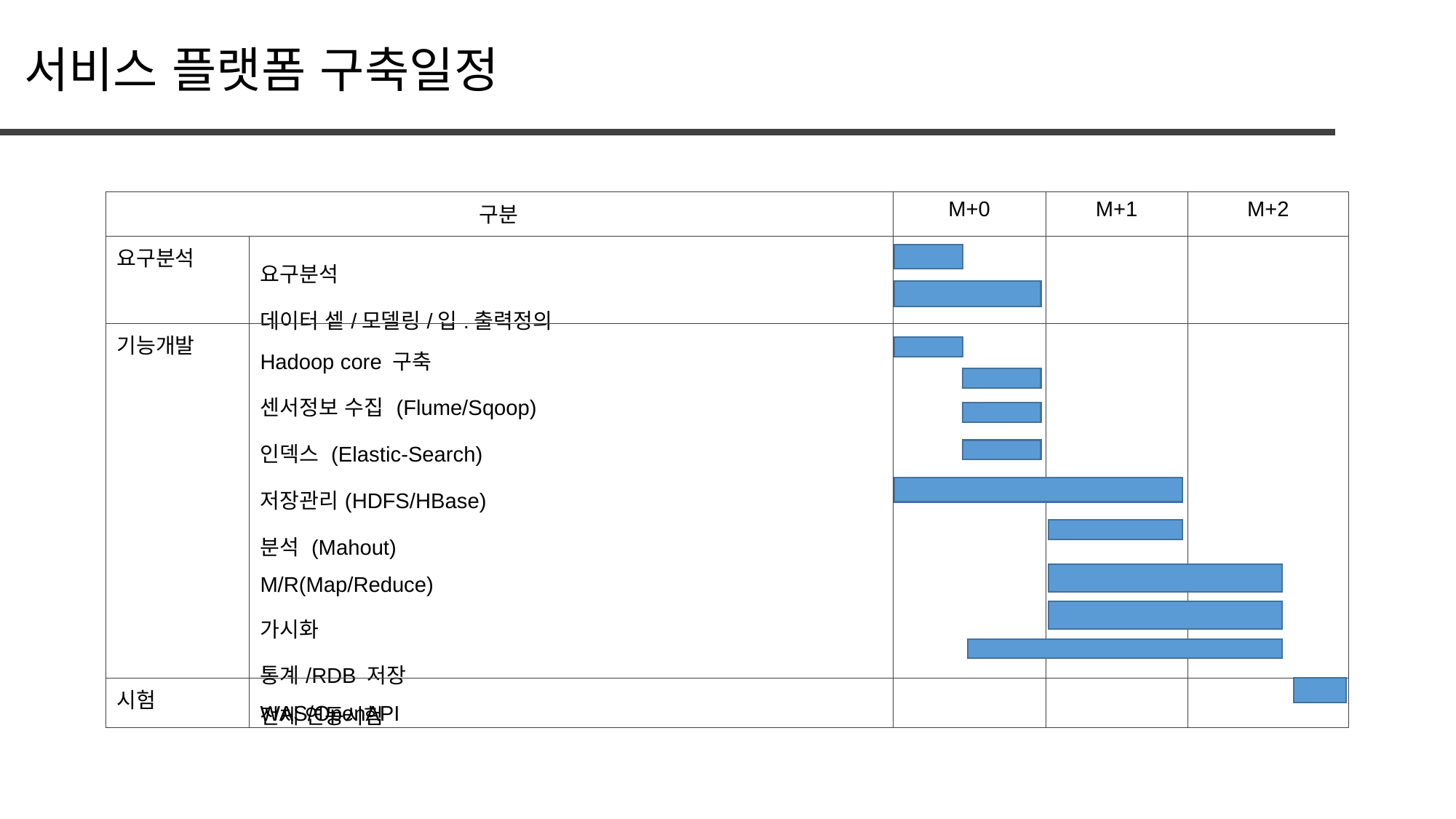

서비스 플랫폼 구축일정
| 구분 |  | M+0 | M+1 | M+2 |
| --- | --- | --- | --- | --- |
| 요구분석 | 요구분석 데이터 셑/모델링/입.출력정의 |  |  |  |
| 기능개발 | Hadoop core 구축 센서정보 수집 (Flume/Sqoop) 인덱스 (Elastic-Search) 저장관리(HDFS/HBase) 분석 (Mahout) M/R(Map/Reduce) 가시화 통계/RDB 저장 WAS/OpenAPI |  |  |  |
| 시험 | 전체 연동시험 |  |  |  |